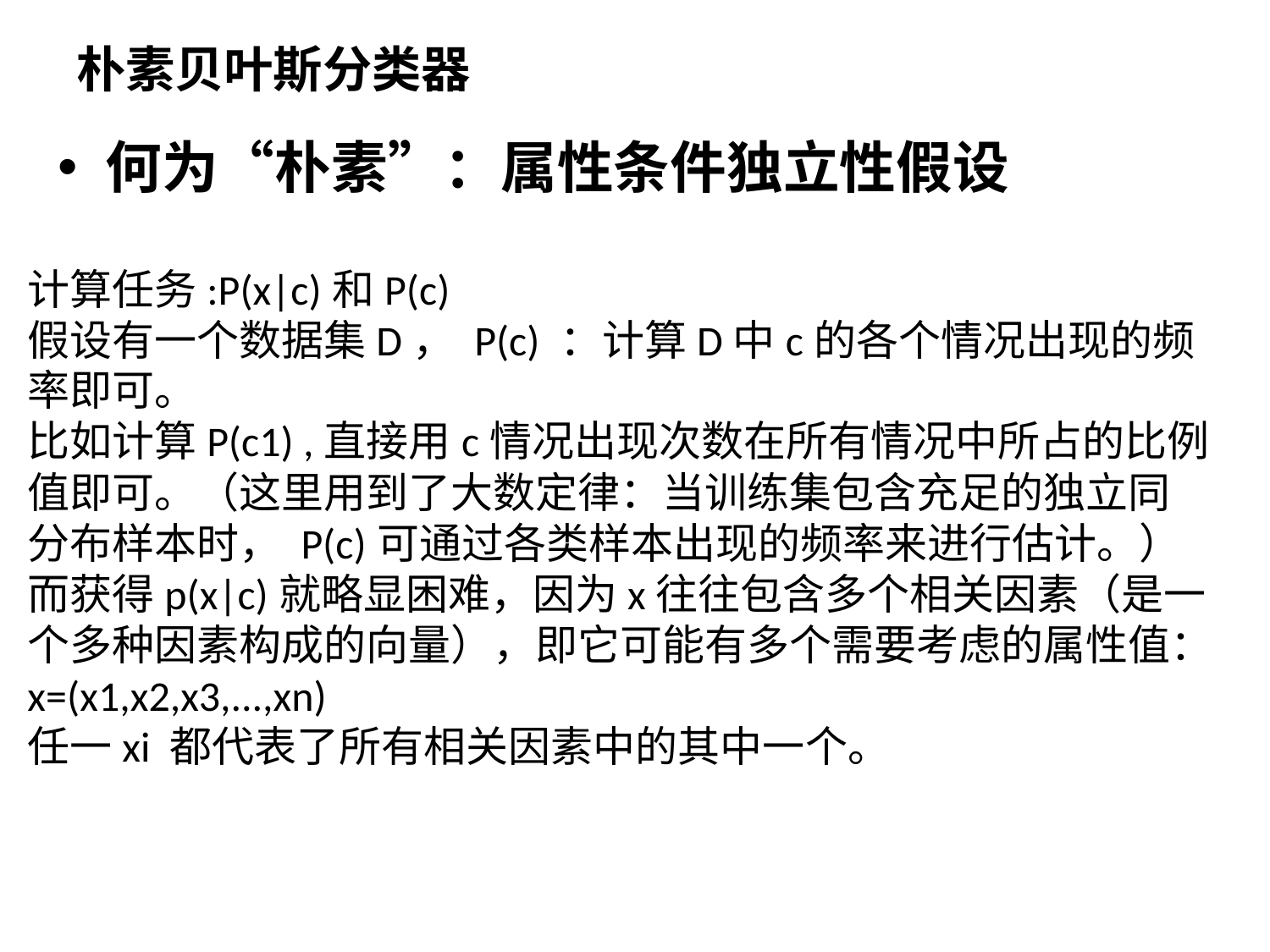

# 朴素贝叶斯分类器
何为“朴素”：属性条件独立性假设
计算任务:P(x|c)和P(c)
假设有一个数据集D， P(c) ：计算D中c的各个情况出现的频率即可。
比如计算P(c1) ,直接用c情况出现次数在所有情况中所占的比例值即可。（这里用到了大数定律：当训练集包含充足的独立同分布样本时， P(c)可通过各类样本出现的频率来进行估计。）
而获得p(x|c)就略显困难，因为x往往包含多个相关因素（是一个多种因素构成的向量），即它可能有多个需要考虑的属性值：
x=(x1,x2,x3,...,xn)
任一xi 都代表了所有相关因素中的其中一个。